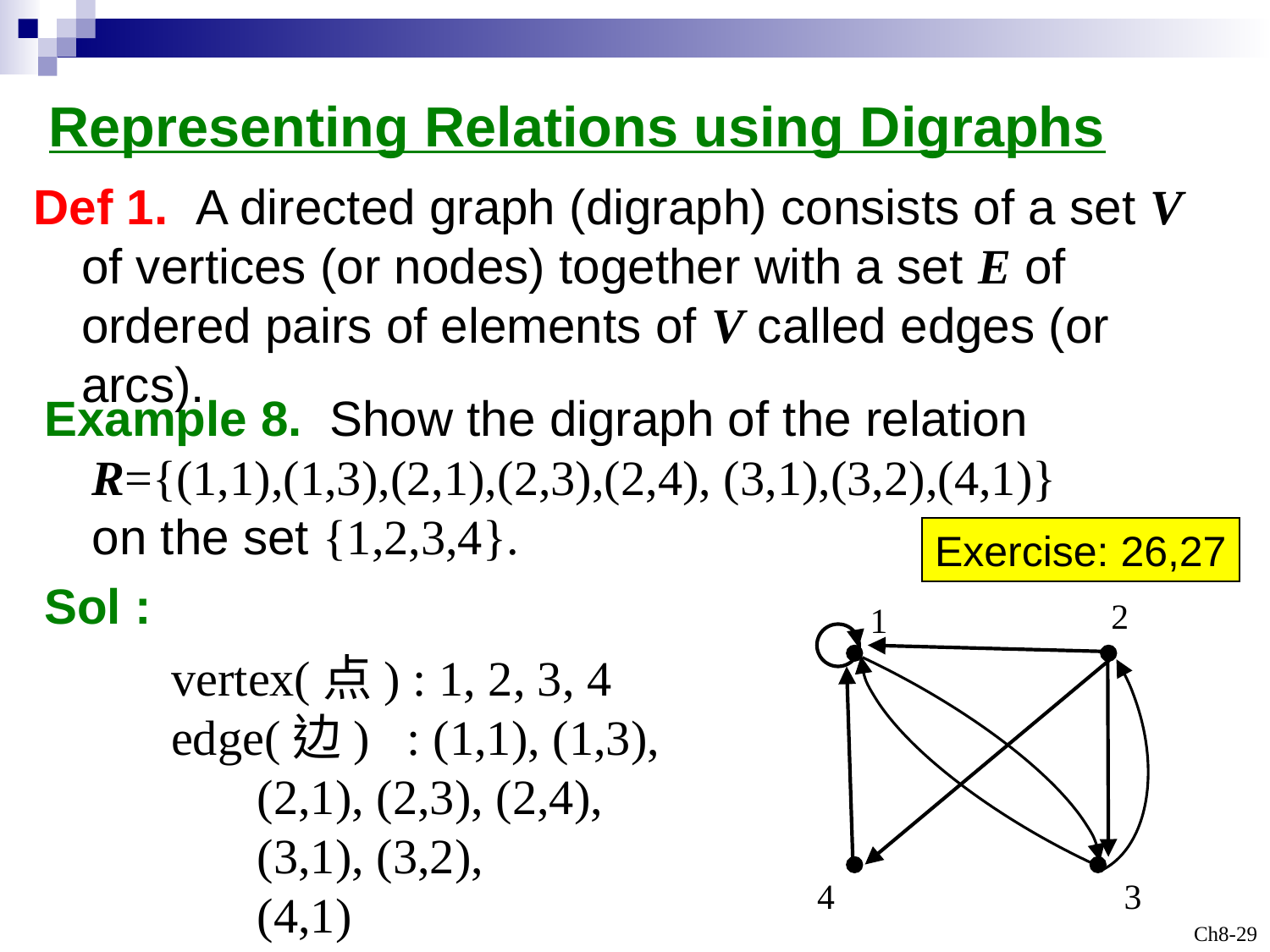

Representing Relations using Digraphs
Def 1.  A directed graph (digraph) consists of a set V of vertices (or nodes) together with a set E of ordered pairs of elements of V called edges (or arcs).
Example 8.  Show the digraph of the relation
R={(1,1),(1,3),(2,1),(2,3),(2,4), (3,1),(3,2),(4,1)} on the set {1,2,3,4}.
Sol :
Exercise: 26,27

2
1

4
3

vertex(点) : 1, 2, 3, 4
edge(边)   : (1,1), (1,3),
       (2,1), (2,3), (2,4),
       (3,1), (3,2),
       (4,1)

Ch8-29